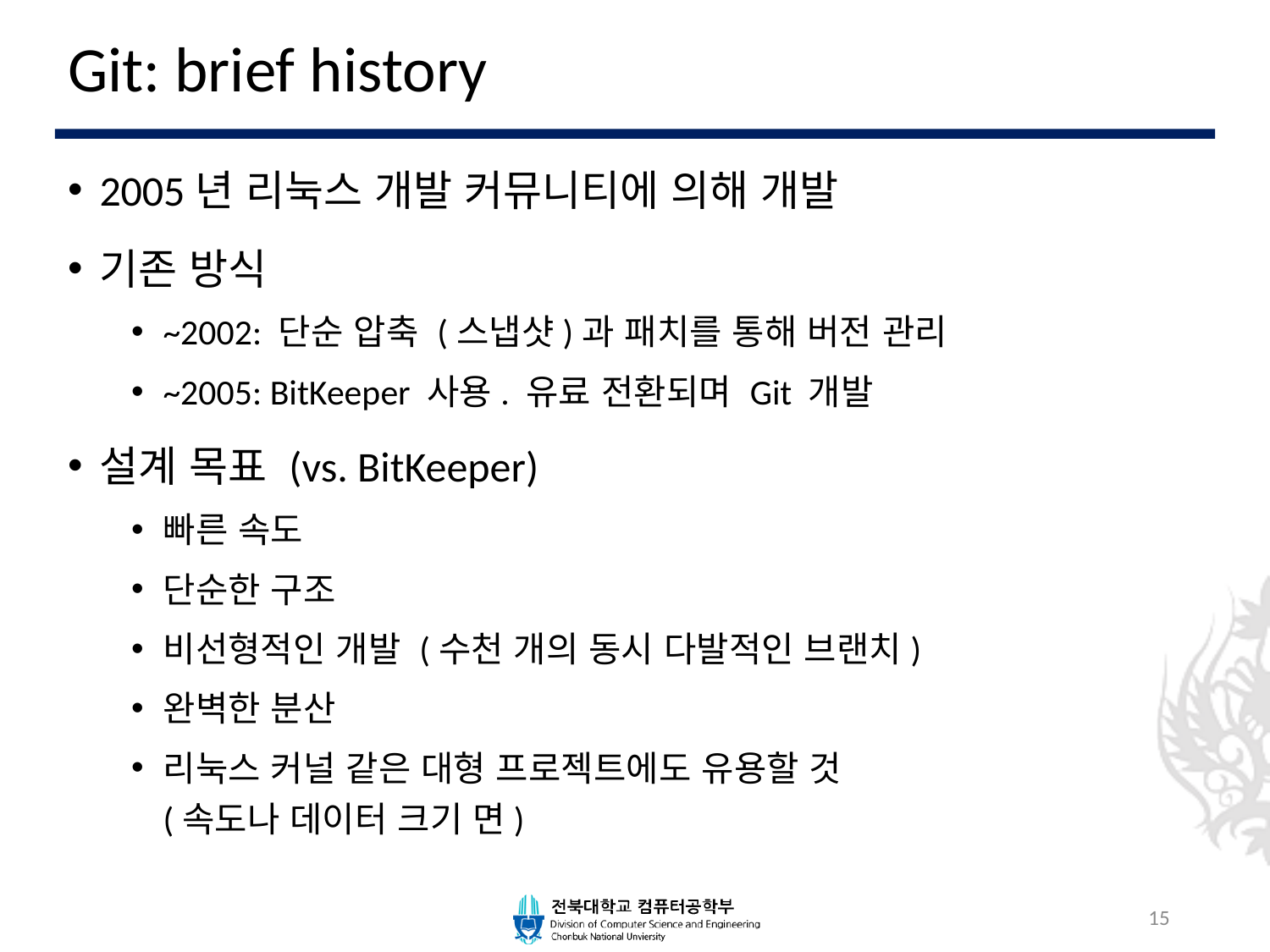

# Git: brief history
2005년 리눅스 개발 커뮤니티에 의해 개발
기존 방식
~2002: 단순 압축 (스냅샷)과 패치를 통해 버전 관리
~2005: BitKeeper 사용. 유료 전환되며 Git 개발
설계 목표 (vs. BitKeeper)
빠른 속도
단순한 구조
비선형적인 개발 (수천 개의 동시 다발적인 브랜치)
완벽한 분산
리눅스 커널 같은 대형 프로젝트에도 유용할 것
(속도나 데이터 크기 면)
15